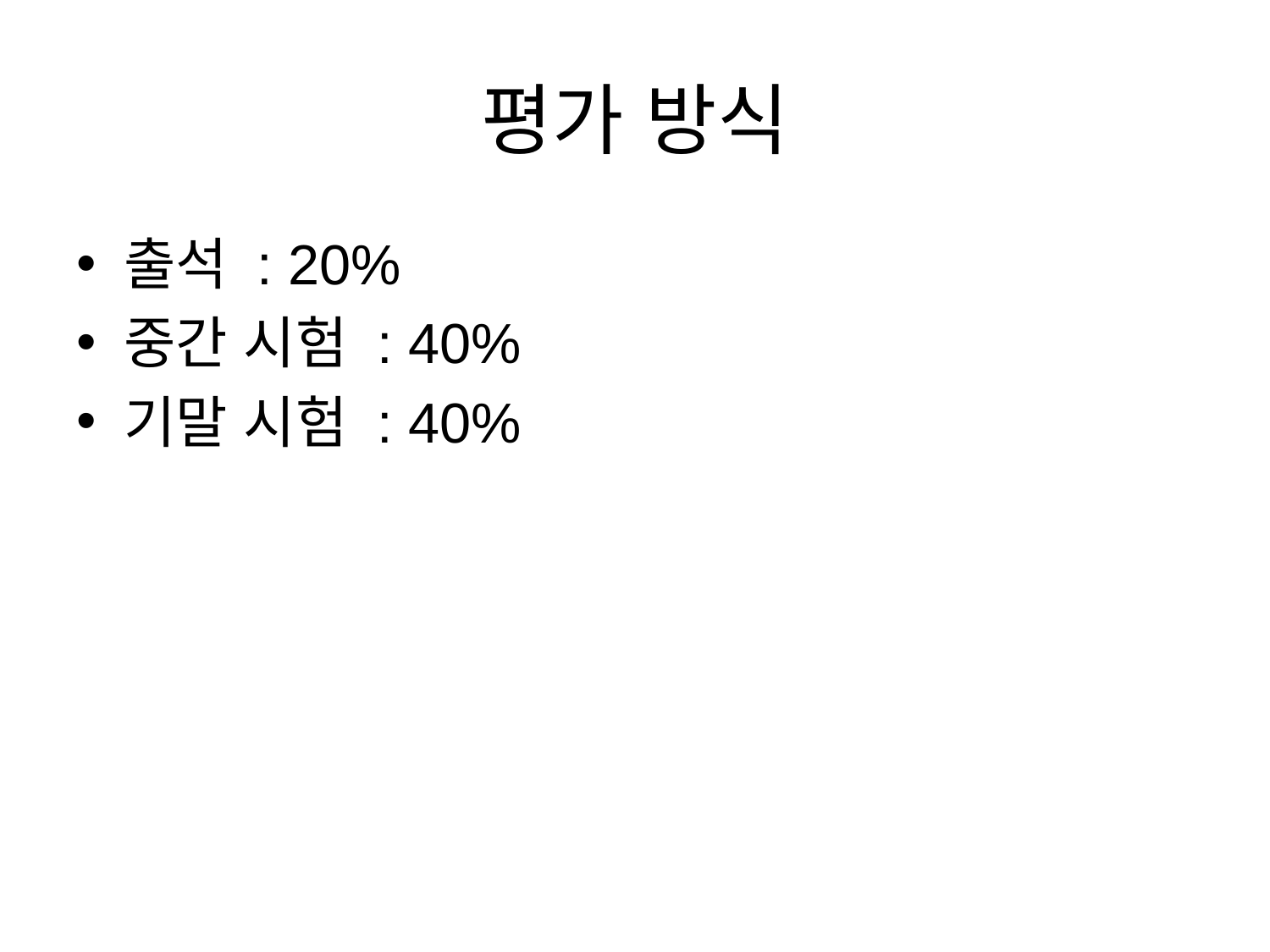

# 평가 방식
출석 : 20%
중간 시험 : 40%
기말 시험 : 40%